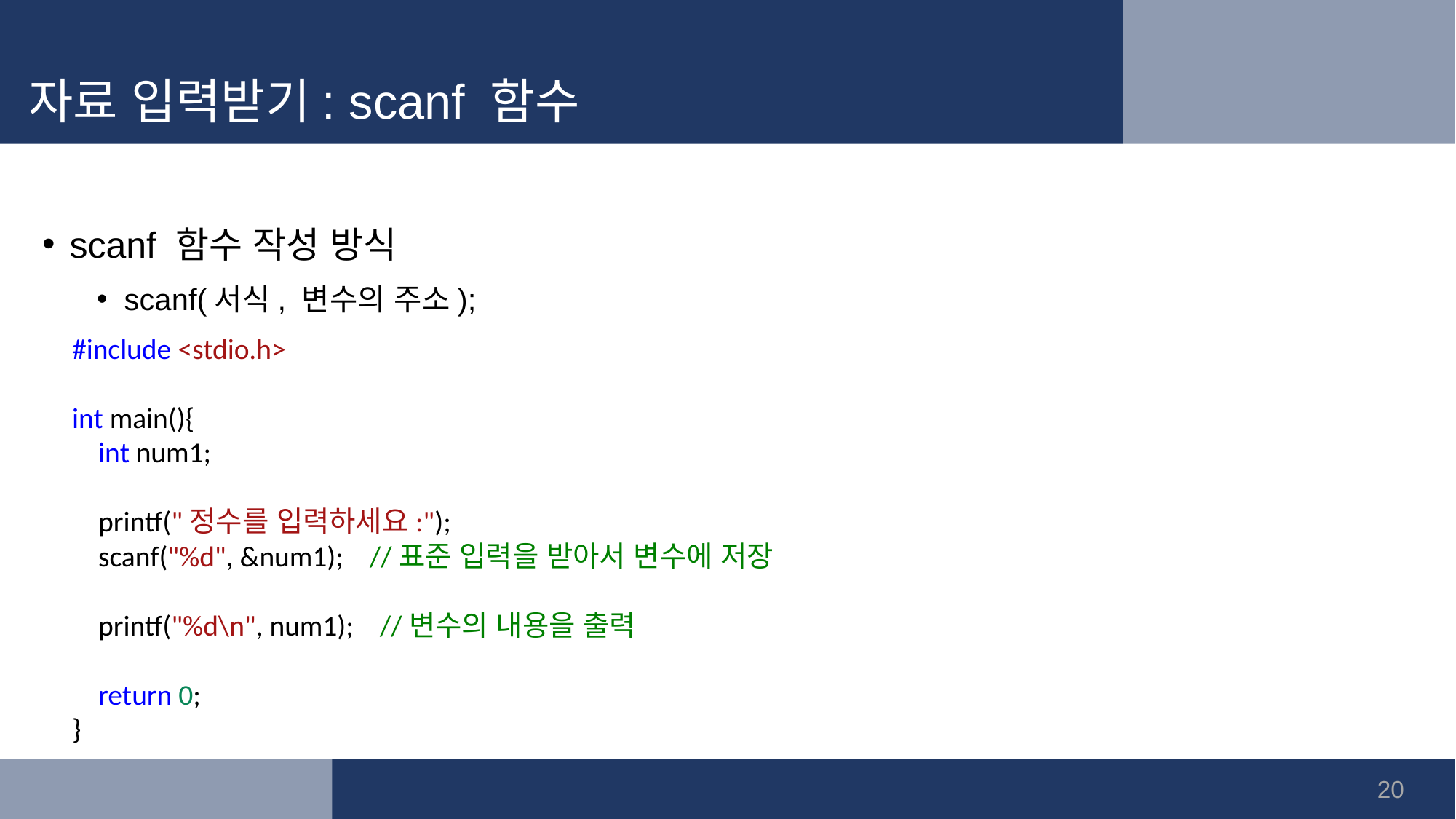

# 자료 입력받기: scanf 함수
scanf 함수 작성 방식
scanf(서식, 변수의 주소);
#include <stdio.h>

int main(){
    int num1;

    printf("정수를 입력하세요:");
    scanf("%d", &num1);    //표준 입력을 받아서 변수에 저장

    printf("%d\n", num1);    //변수의 내용을 출력

    return 0;
}
20